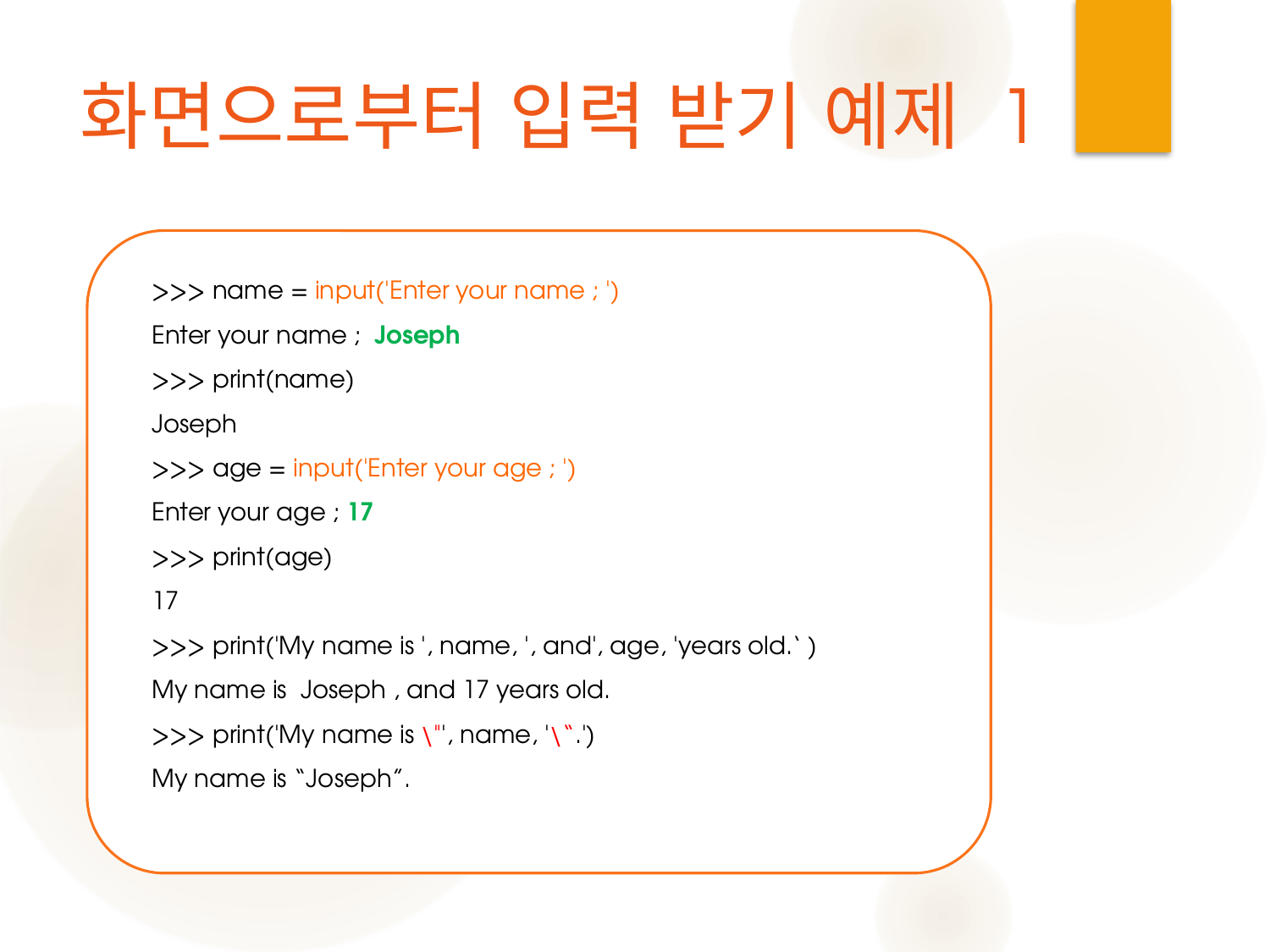

# 화면으로부터 입력 받기 예제 1

>>> name = input('Enter your name ; ')
Enter your name ;  Joseph
>>> print(name)
Joseph
>>> age = input('Enter your age ; ')
Enter your age ; 17
>>> print(age)
17
>>> print('My name is ', name, ', and', age, 'years old.‘ )
My name is  Joseph , and 17 years old.
>>> print('My name is \"', name, '\“.')
My name is “Joseph”.